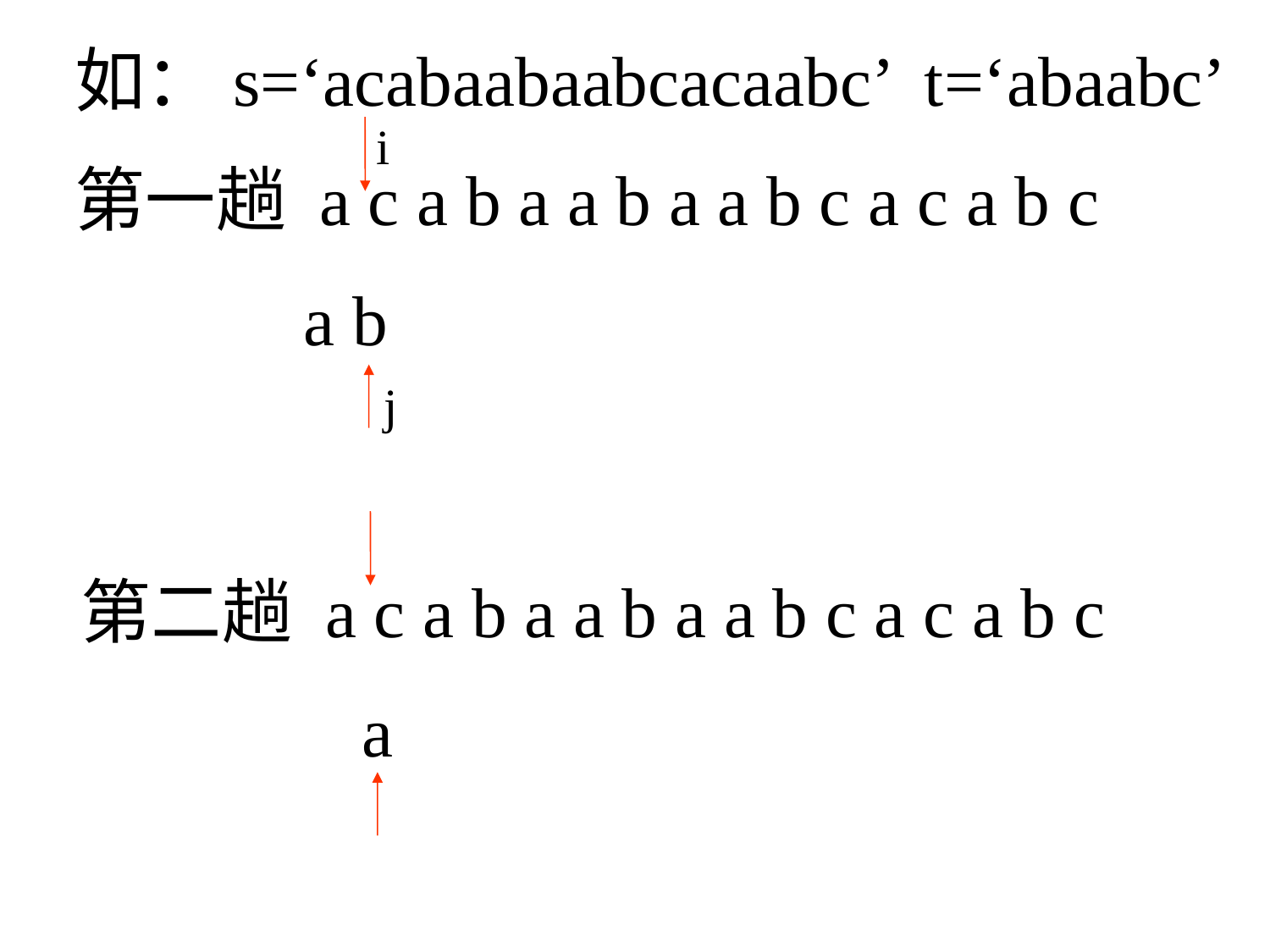

如：s=‘acabaabaabcacaabc’  t=‘abaabc’
第一趟 a c a b a a b a a b c a c a b c
             a b

i

j

第二趟 a c a b a a b a a b c a c a b c
                a